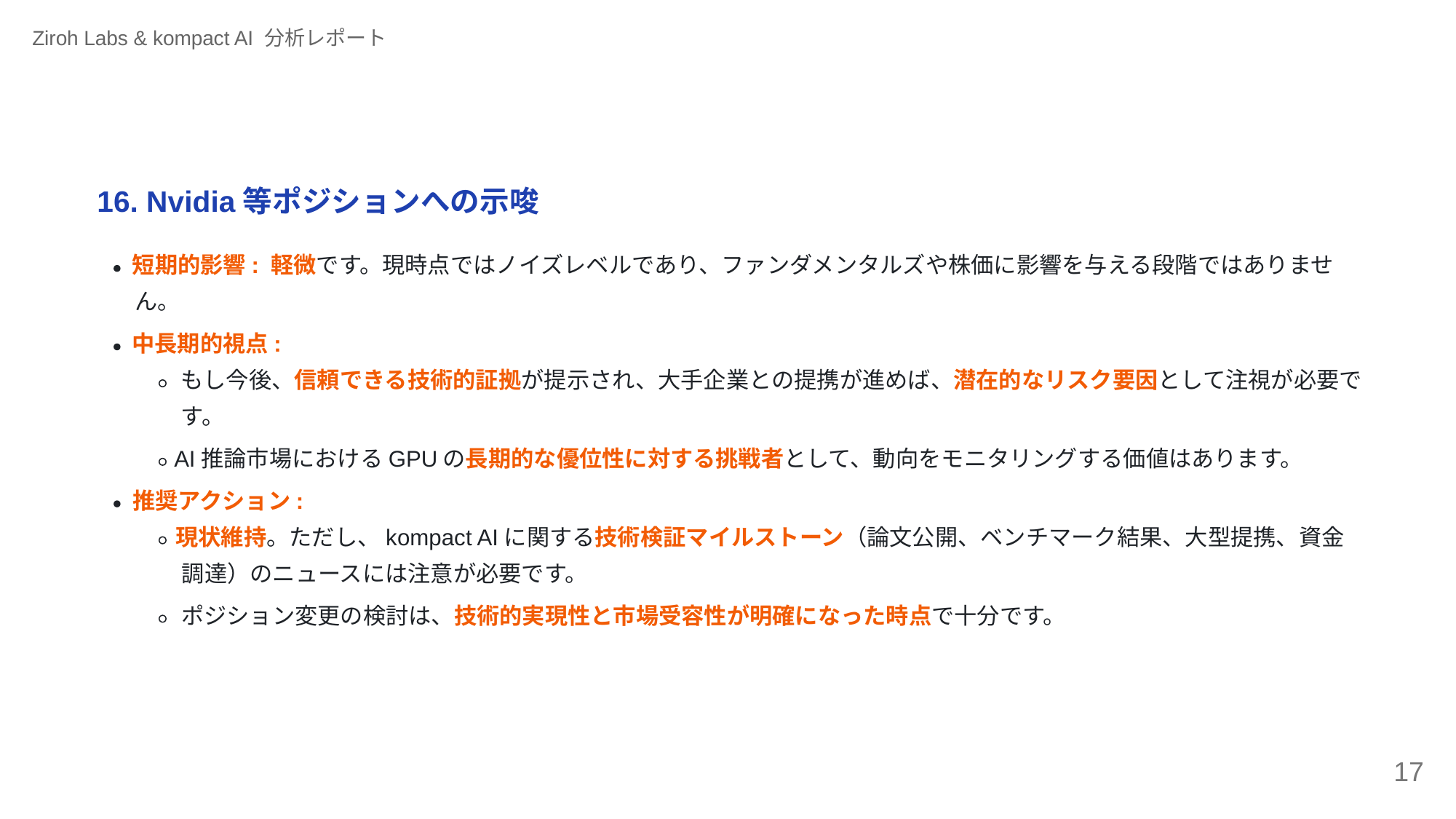

Ziroh Labs & kompact AI 分析レポート
16. Nvidia等ポジションへの⽰唆
短期的影響: 軽微です。現時点ではノイズレベルであり、ファンダメンタルズや株価に影響を与える段階ではありませ

ん。
中⻑期的視点:

もし今後、信頼できる技術的証拠が提⽰され、⼤⼿企業との提携が進めば、潜在的なリスク要因として注視が必要で

す。
AI推論市場におけるGPUの⻑期的な優位性に対する挑戦者として、動向をモニタリングする価値はあります。

推奨アクション:

現状維持。ただし、kompact AIに関する技術検証マイルストーン（論⽂公開、ベンチマーク結果、⼤型提携、資⾦

調達）のニュースには注意が必要です。
ポジション変更の検討は、技術的実現性と市場受容性が明確になった時点で⼗分です。

17